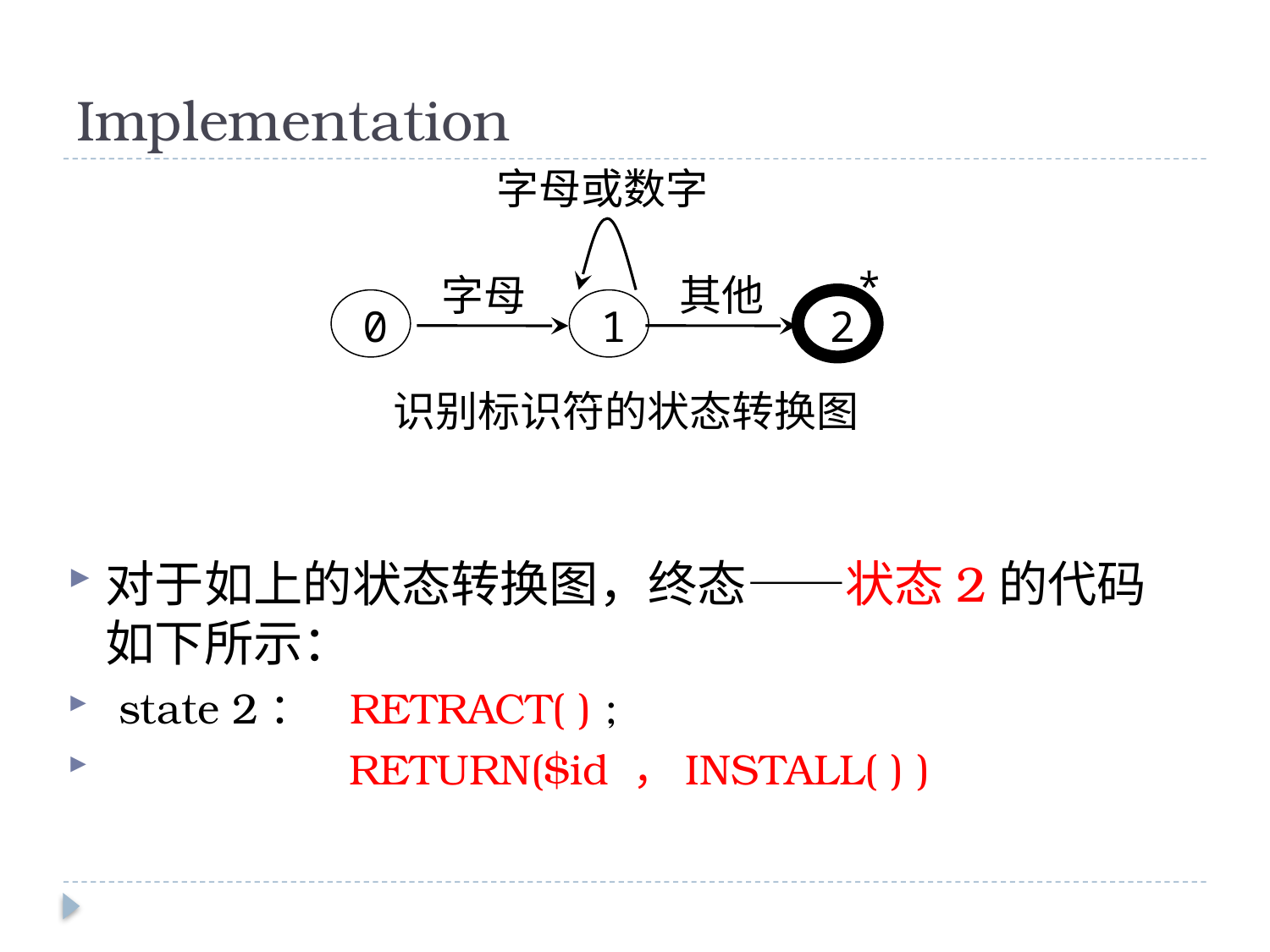

# Implementation
字母或数字

字母
其他
*
0
1
2

识别标识符的状态转换图
对于如上的状态转换图，终态——状态2的代码如下所示：
 state 2：   RETRACT( ) ;
                  RETURN($id ，INSTALL( ) )
30